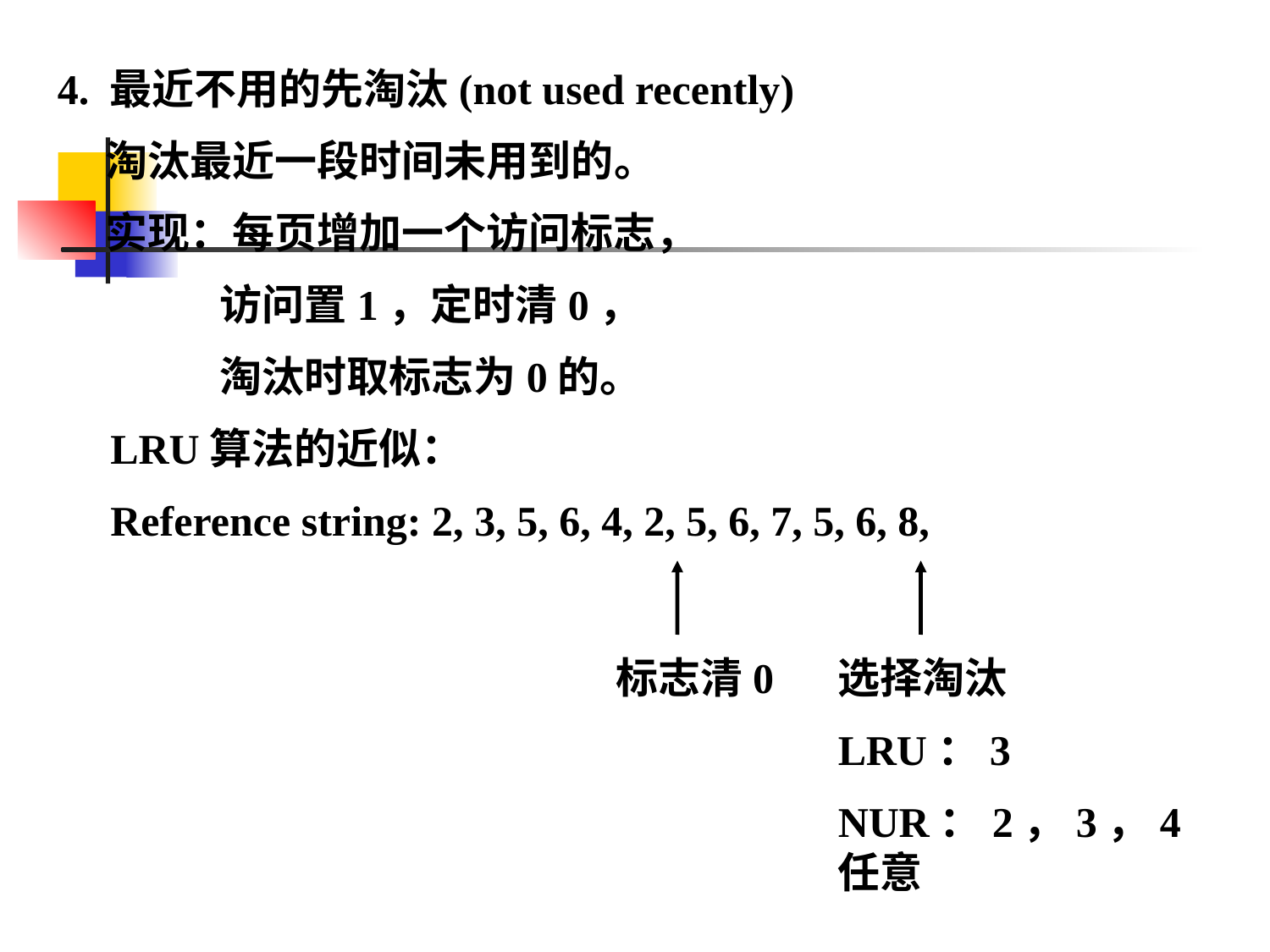

4. 最近不用的先淘汰(not used recently)
    淘汰最近一段时间未用到的。
    实现：每页增加一个访问标志，
                访问置1，定时清0，
                淘汰时取标志为0的。
     LRU算法的近似：
     Reference string: 2, 3, 5, 6, 4, 2, 5, 6, 7, 5, 6, 8,

标志清0
选择淘汰
LRU：3
NUR：2，3，4任意